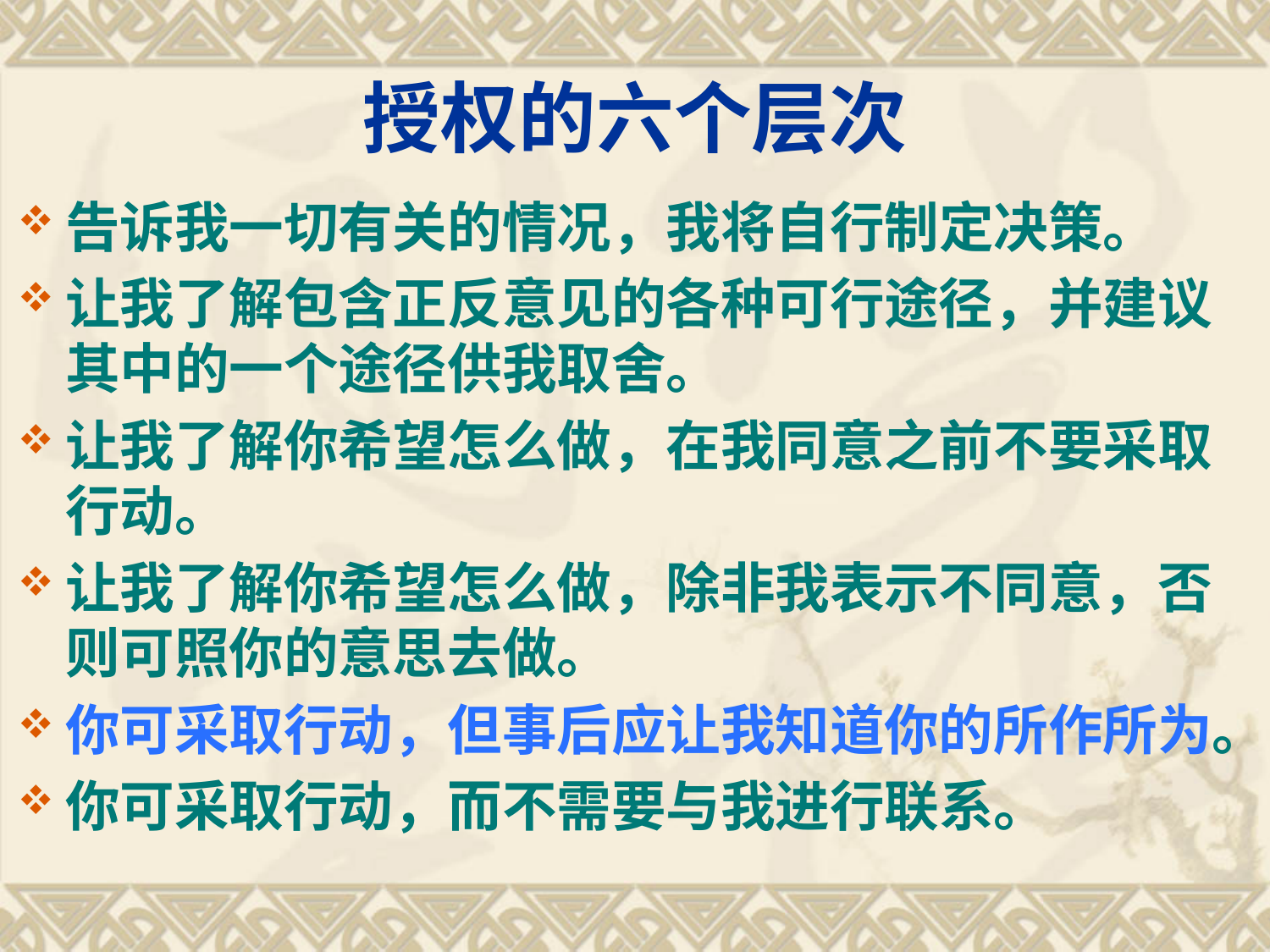

# 授权的六个层次
告诉我一切有关的情况，我将自行制定决策。
让我了解包含正反意见的各种可行途径，并建议其中的一个途径供我取舍。
让我了解你希望怎么做，在我同意之前不要采取行动。
让我了解你希望怎么做，除非我表示不同意，否则可照你的意思去做。
你可采取行动，但事后应让我知道你的所作所为。
你可采取行动，而不需要与我进行联系。